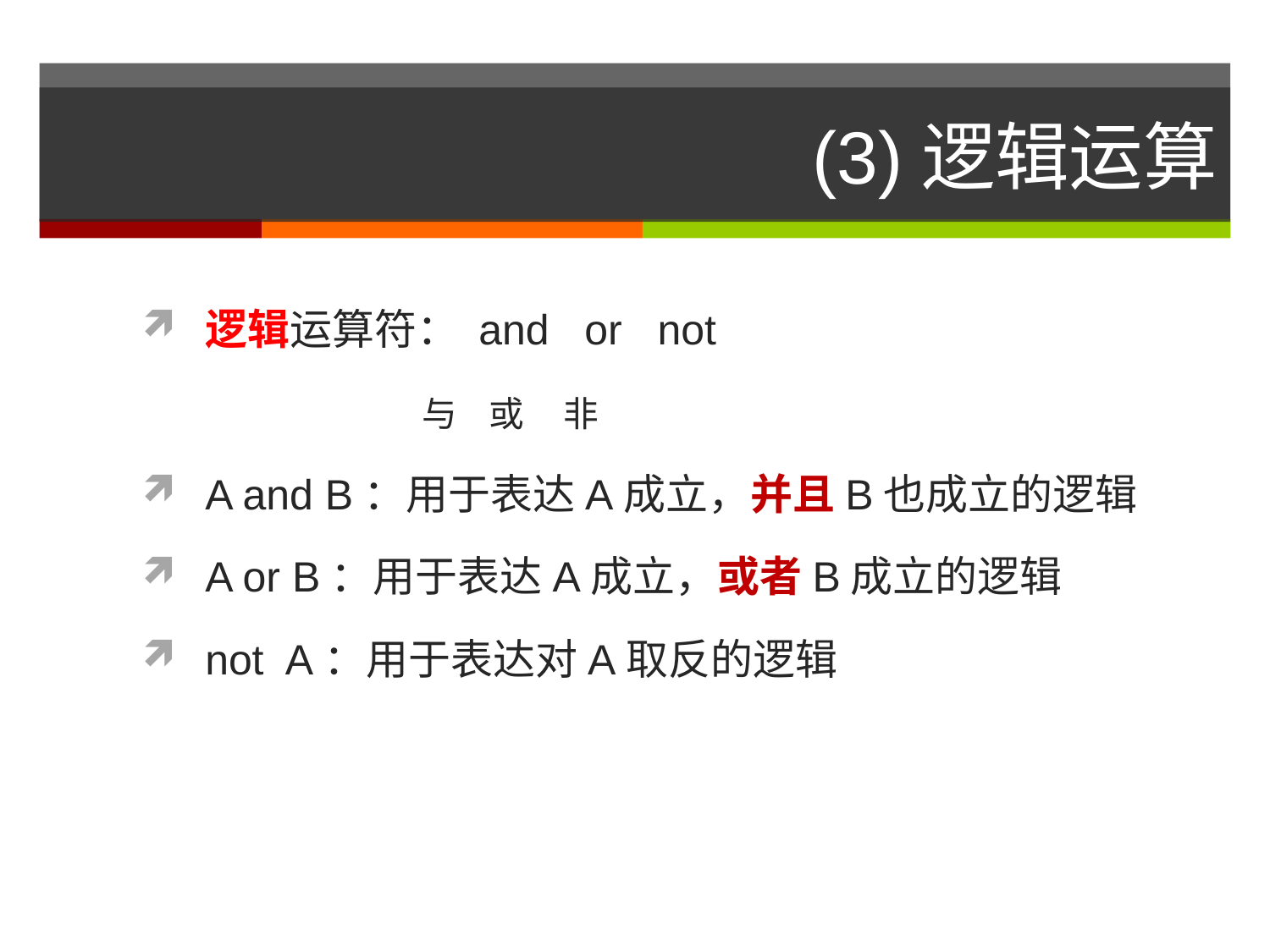

# (3)逻辑运算
逻辑运算符： and   or   not
                               与    或     非
A and B：用于表达A成立，并且B也成立的逻辑
A or B：用于表达A成立，或者B成立的逻辑
not  A：用于表达对A取反的逻辑